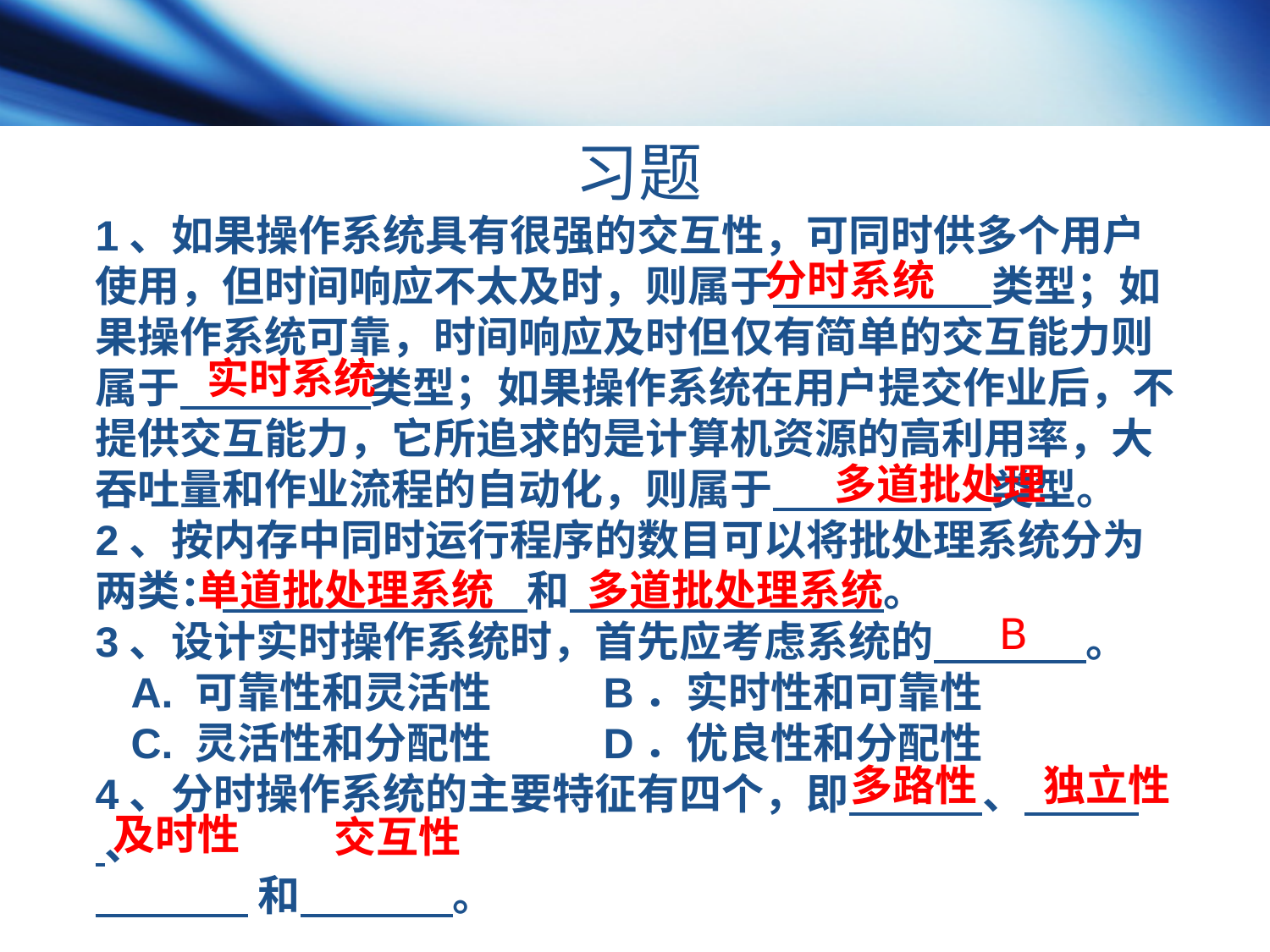

习题
1、如果操作系统具有很强的交互性，可同时供多个用户使用，但时间响应不太及时，则属于                       类型；如果操作系统可靠，时间响应及时但仅有简单的交互能力则属于                    类型；如果操作系统在用户提交作业后，不提供交互能力，它所追求的是计算机资源的高利用率，大吞吐量和作业流程的自动化，则属于                       类型。
2、按内存中同时运行程序的数目可以将批处理系统分为两类：                                和                                 。
3、设计实时操作系统时，首先应考虑系统的                。
   A. 可靠性和灵活性    	B．实时性和可靠性
   C. 灵活性和分配性    	D．优良性和分配性
4、分时操作系统的主要特征有四个，即              、              、
                和                。
分时系统
实时系统
多道批处理
单道批处理系统
多道批处理系统
B
多路性
独立性
及时性
交互性